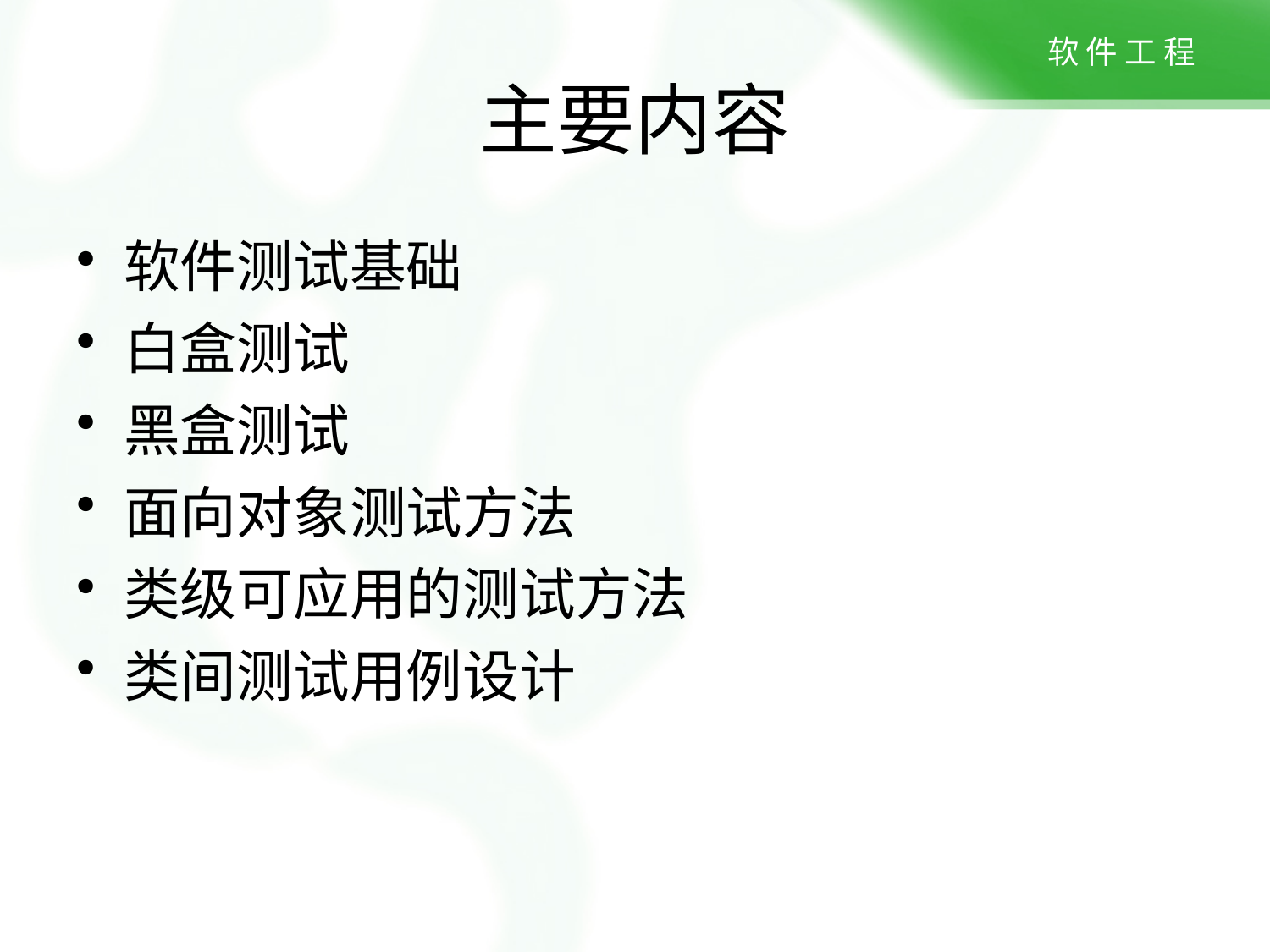

主要内容
软件测试基础
白盒测试
黑盒测试
面向对象测试方法
类级可应用的测试方法
类间测试用例设计